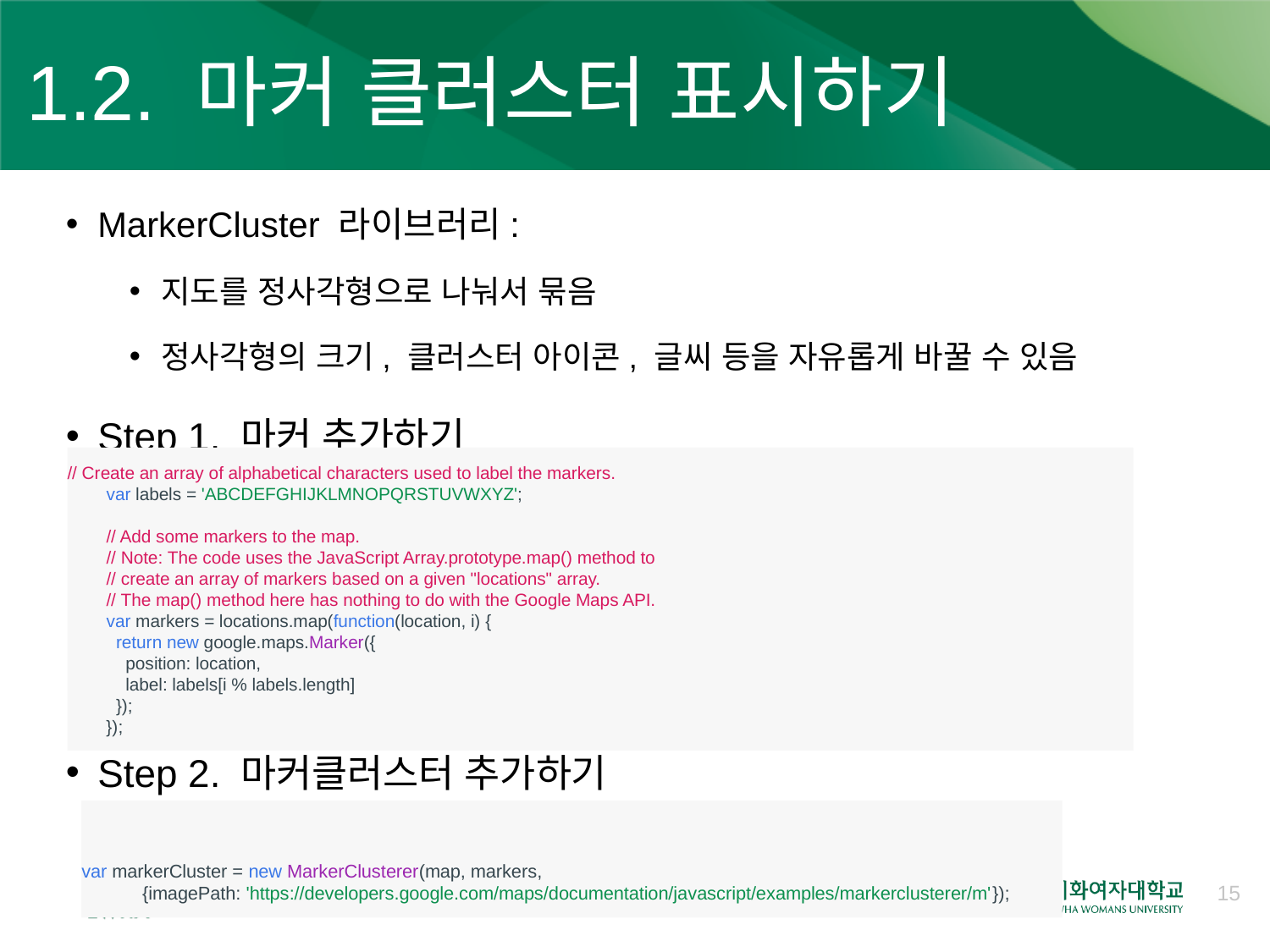

# 1.2. 마커 클러스터 표시하기
MarkerCluster 라이브러리:
지도를 정사각형으로 나눠서 묶음
정사각형의 크기, 클러스터 아이콘, 글씨 등을 자유롭게 바꿀 수 있음
Step 1. 마커 추가하기

Step 2. 마커클러스터 추가하기
// Create an array of alphabetical characters used to label the markers.
        var labels = 'ABCDEFGHIJKLMNOPQRSTUVWXYZ';
        // Add some markers to the map.
        // Note: The code uses the JavaScript Array.prototype.map() method to
        // create an array of markers based on a given "locations" array.
        // The map() method here has nothing to do with the Google Maps API.
        var markers = locations.map(function(location, i) {
          return new google.maps.Marker({
            position: location,
            label: labels[i % labels.length]
          });
        });

var markerCluster = new MarkerClusterer(map, markers,
            {imagePath: 'https://developers.google.com/maps/documentation/javascript/examples/markerclusterer/m'});
15